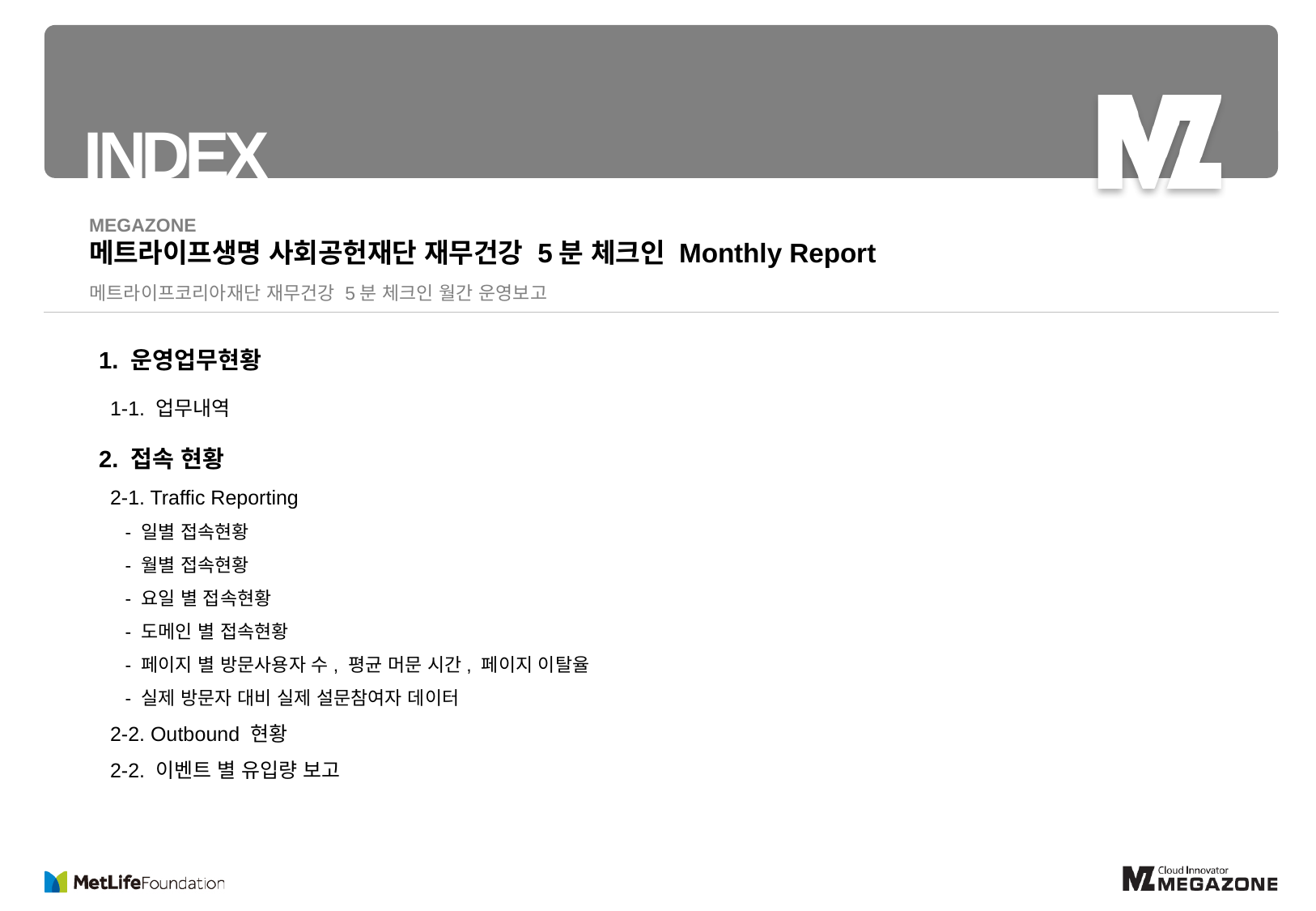

INDEX
MEGAZONE
메트라이프생명 사회공헌재단 재무건강 5분 체크인 Monthly Report
메트라이프코리아재단 재무건강 5분 체크인 월간 운영보고

1. 운영업무현황
  1-1. 업무내역
2. 접속 현황
  2-1. Traffic Reporting
     - 일별 접속현황
     - 월별 접속현황
     - 요일 별 접속현황
     - 도메인 별 접속현황
     - 페이지 별 방문사용자 수, 평균 머문 시간, 페이지 이탈율
     - 실제 방문자 대비 실제 설문참여자 데이터
  2-2. Outbound 현황
  2-2. 이벤트 별 유입량 보고